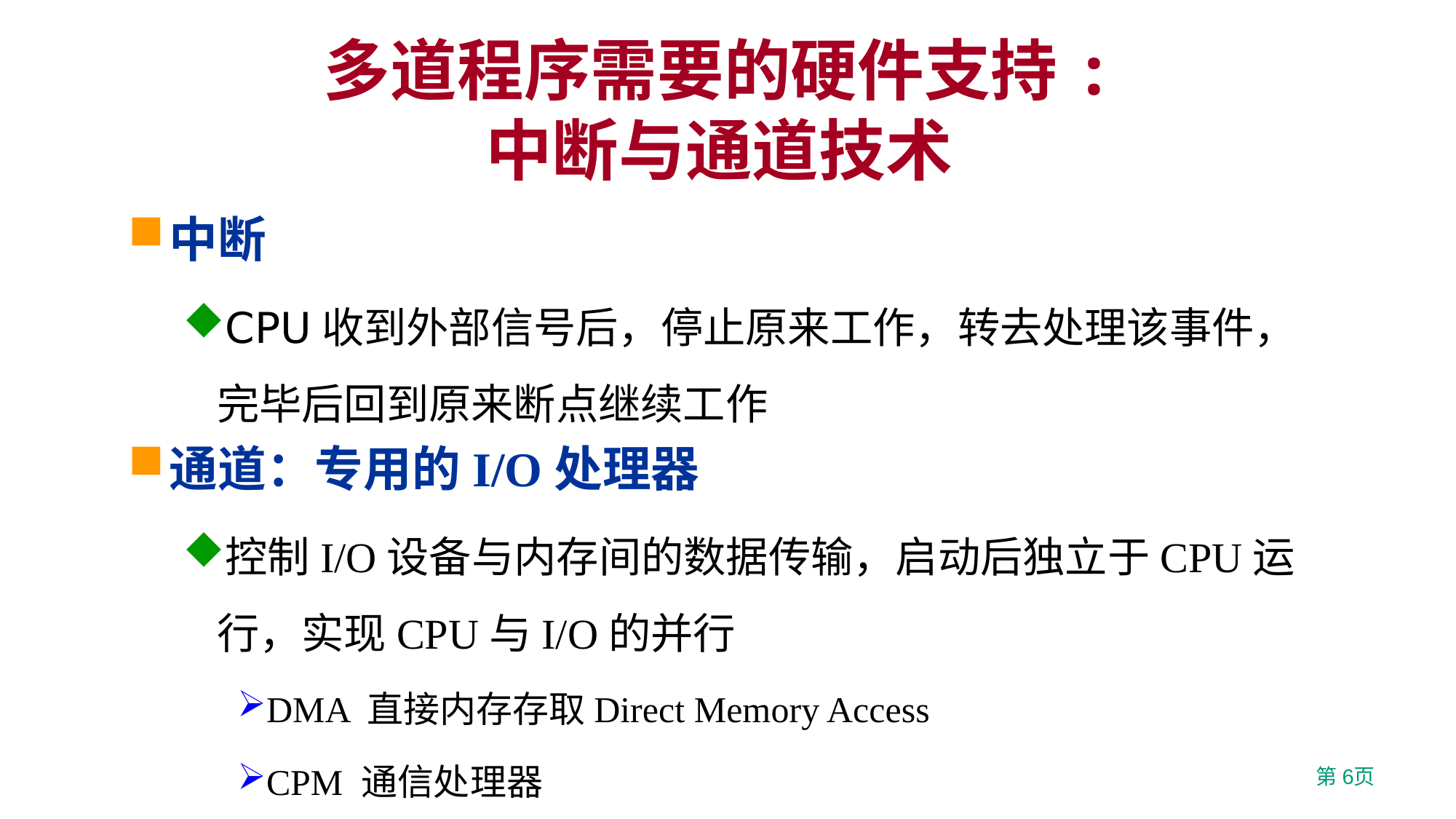

# 多道程序需要的硬件支持: 中断与通道技术
中断
CPU收到外部信号后，停止原来工作，转去处理该事件，完毕后回到原来断点继续工作
通道：专用的I/O处理器
控制I/O设备与内存间的数据传输，启动后独立于CPU运行，实现CPU与I/O的并行
DMA 直接内存存取Direct Memory Access
CPM 通信处理器